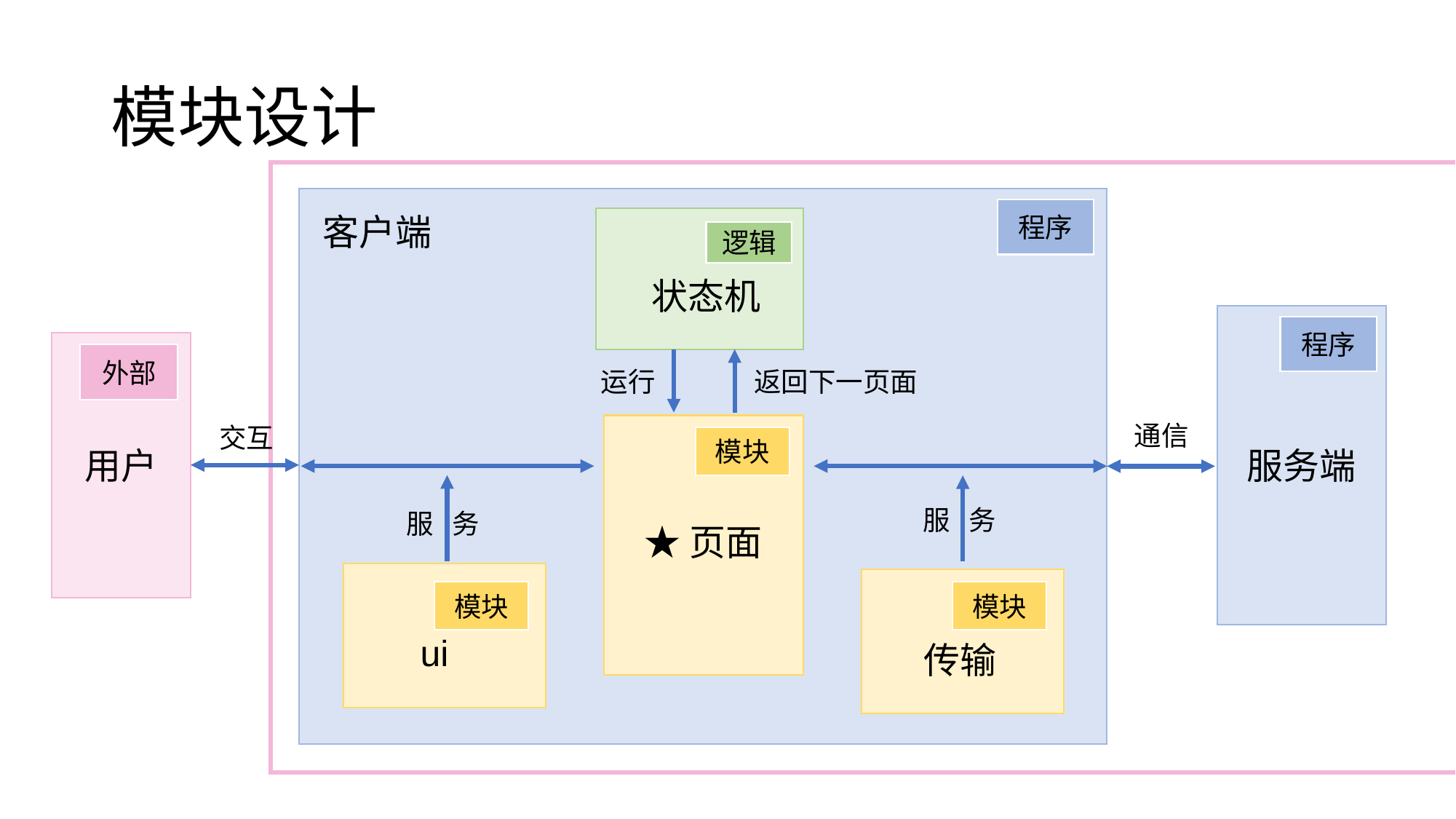

# 模块设计

程序
客户端

逻辑
状态机

程序

外部
返回下一页面
运行
通信
交互

模块
服务端
用户
服   务
服   务
★页面

模块
模块
ui
传输